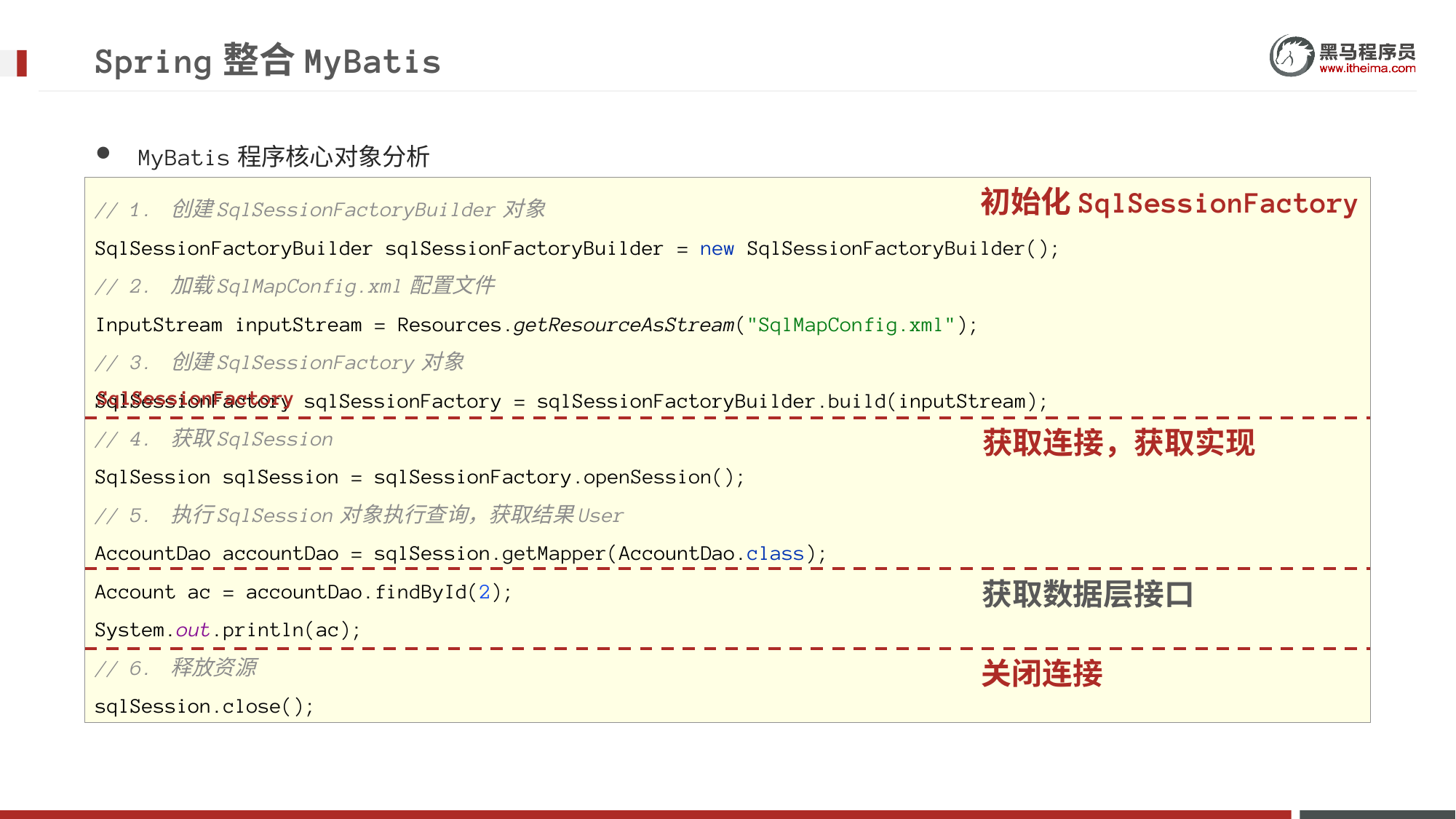

Spring整合MyBatis
MyBatis程序核心对象分析
// 1. 创建SqlSessionFactoryBuilder对象
SqlSessionFactoryBuilder sqlSessionFactoryBuilder = new SqlSessionFactoryBuilder();
// 2. 加载SqlMapConfig.xml配置文件
InputStream inputStream = Resources.getResourceAsStream("SqlMapConfig.xml");
// 3. 创建SqlSessionFactory对象
SqlSessionFactory sqlSessionFactory = sqlSessionFactoryBuilder.build(inputStream);
// 4. 获取SqlSession
SqlSession sqlSession = sqlSessionFactory.openSession();
// 5. 执行SqlSession对象执行查询，获取结果User
AccountDao accountDao = sqlSession.getMapper(AccountDao.class);
Account ac = accountDao.findById(2);
System.out.println(ac);
// 6. 释放资源
sqlSession.close();
初始化SqlSessionFactory
SqlSessionFactory
获取连接，获取实现
获取数据层接口
关闭连接